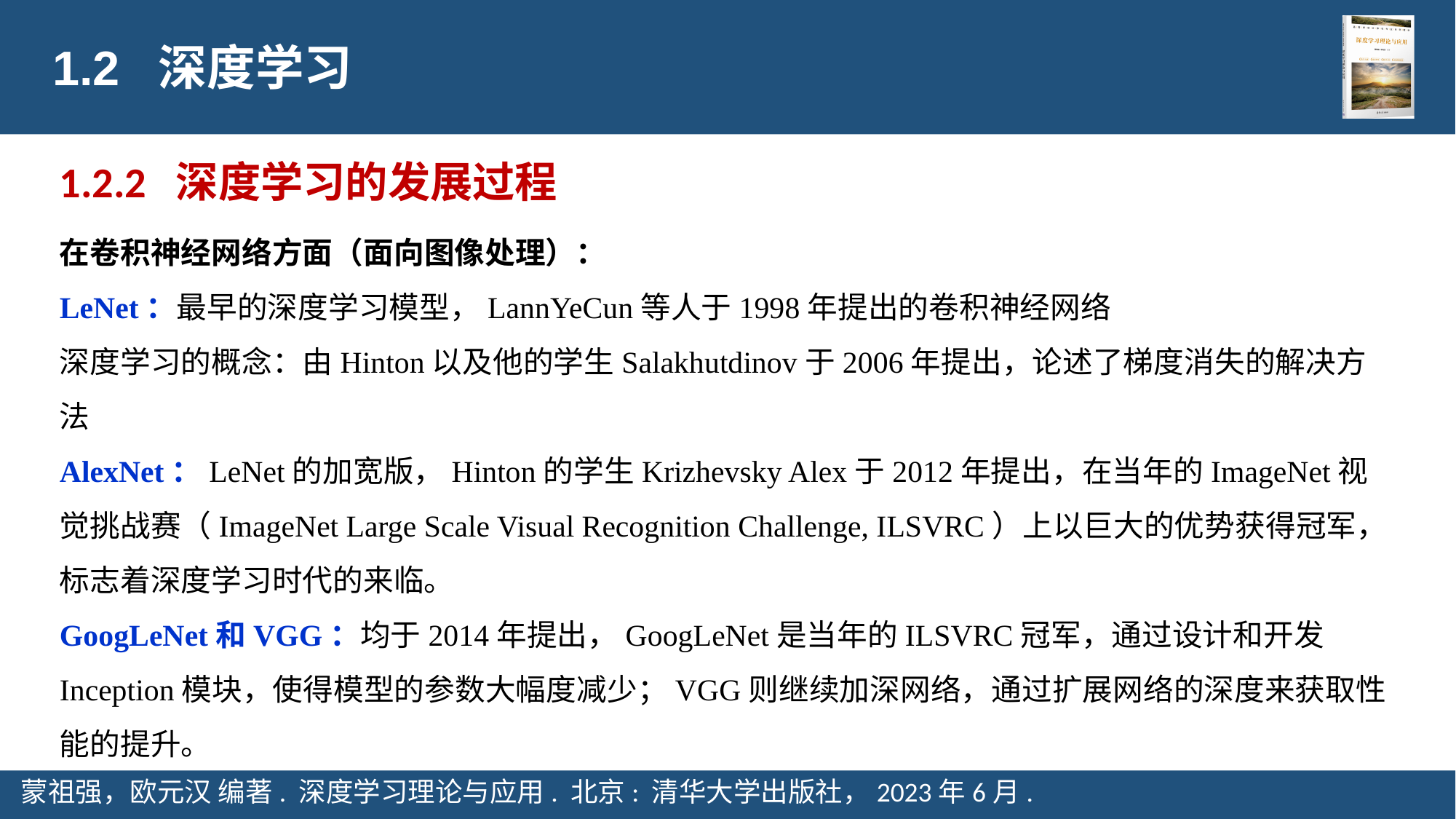

1.2  深度学习

1.2.2  深度学习的发展过程

在卷积神经网络方面（面向图像处理）：
LeNet：最早的深度学习模型，LannYeCun等人于1998年提出的卷积神经网络
深度学习的概念：由Hinton以及他的学生Salakhutdinov于2006年提出，论述了梯度消失的解决方法
AlexNet：LeNet的加宽版，Hinton的学生Krizhevsky Alex于2012年提出，在当年的ImageNet视觉挑战赛（ImageNet Large Scale Visual Recognition Challenge, ILSVRC）上以巨大的优势获得冠军，标志着深度学习时代的来临。
GoogLeNet和VGG：均于2014年提出，GoogLeNet是当年的ILSVRC冠军，通过设计和开发Inception模块，使得模型的参数大幅度减少；VGG则继续加深网络，通过扩展网络的深度来获取性能的提升。